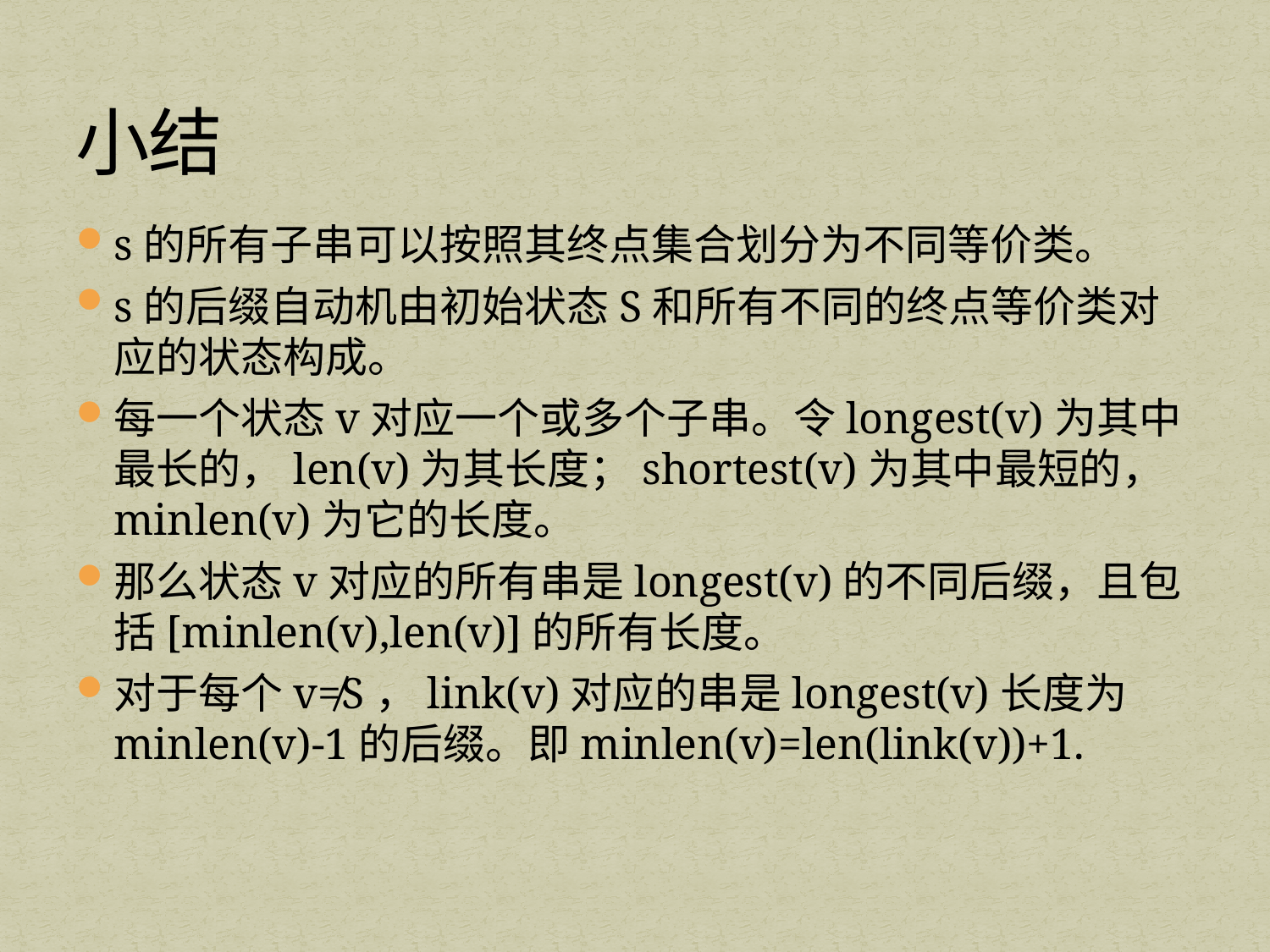

# 小结
s的所有子串可以按照其终点集合划分为不同等价类。
s的后缀自动机由初始状态S和所有不同的终点等价类对应的状态构成。
每一个状态v对应一个或多个子串。令longest(v)为其中最长的，len(v)为其长度；shortest(v)为其中最短的，minlen(v)为它的长度。
那么状态v对应的所有串是longest(v)的不同后缀，且包括[minlen(v),len(v)]的所有长度。
对于每个v≠S，link(v)对应的串是longest(v)长度为minlen(v)-1的后缀。即minlen(v)=len(link(v))+1.